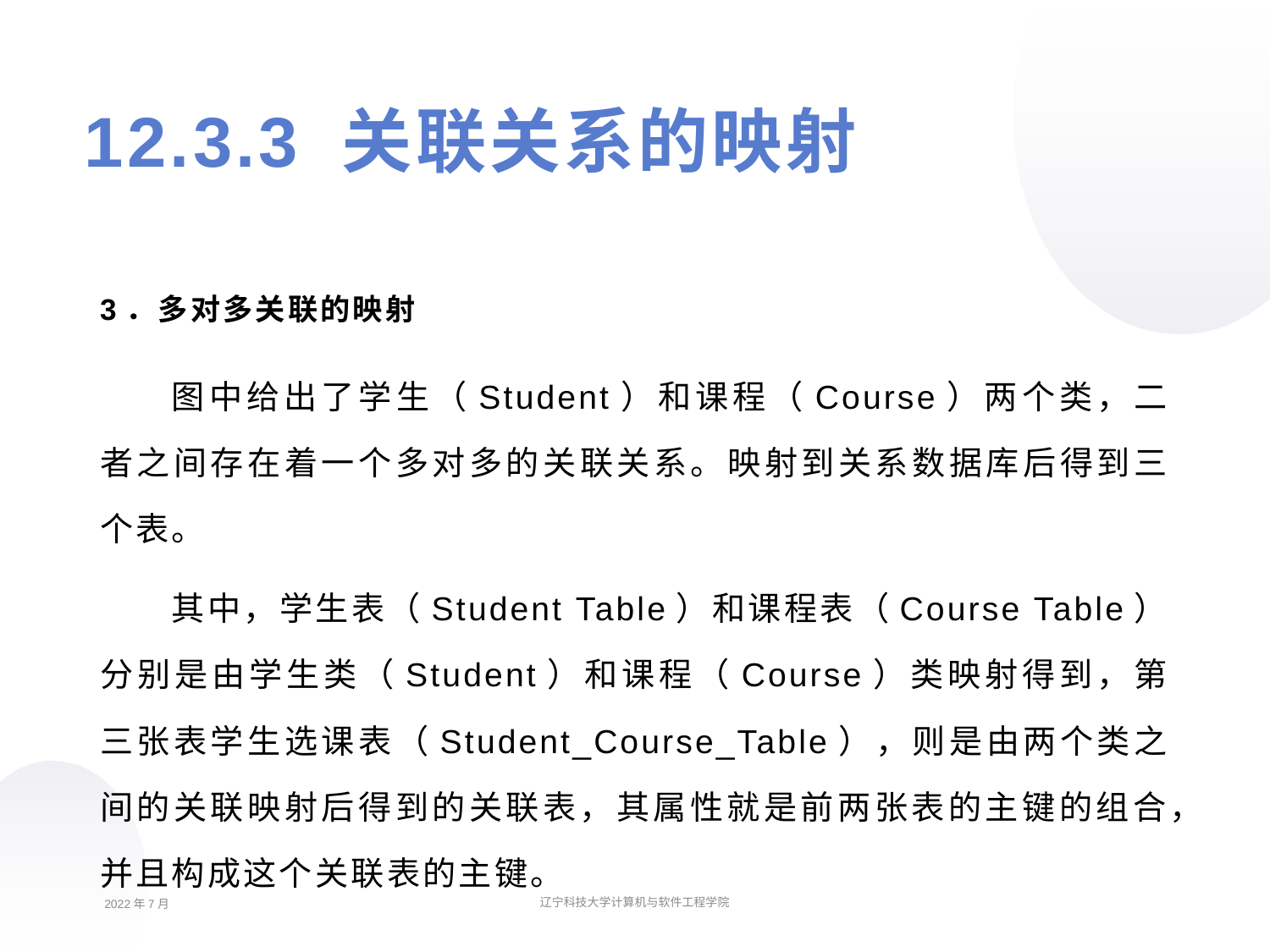

12.3.3 关联关系的映射
3．多对多关联的映射
图中给出了学生（Student）和课程（Course）两个类，二者之间存在着一个多对多的关联关系。映射到关系数据库后得到三个表。
其中，学生表（Student Table）和课程表（Course Table）分别是由学生类（Student）和课程（Course）类映射得到，第三张表学生选课表（Student_Course_Table），则是由两个类之间的关联映射后得到的关联表，其属性就是前两张表的主键的组合，并且构成这个关联表的主键。

2022年7月
辽宁科技大学计算机与软件工程学院
63